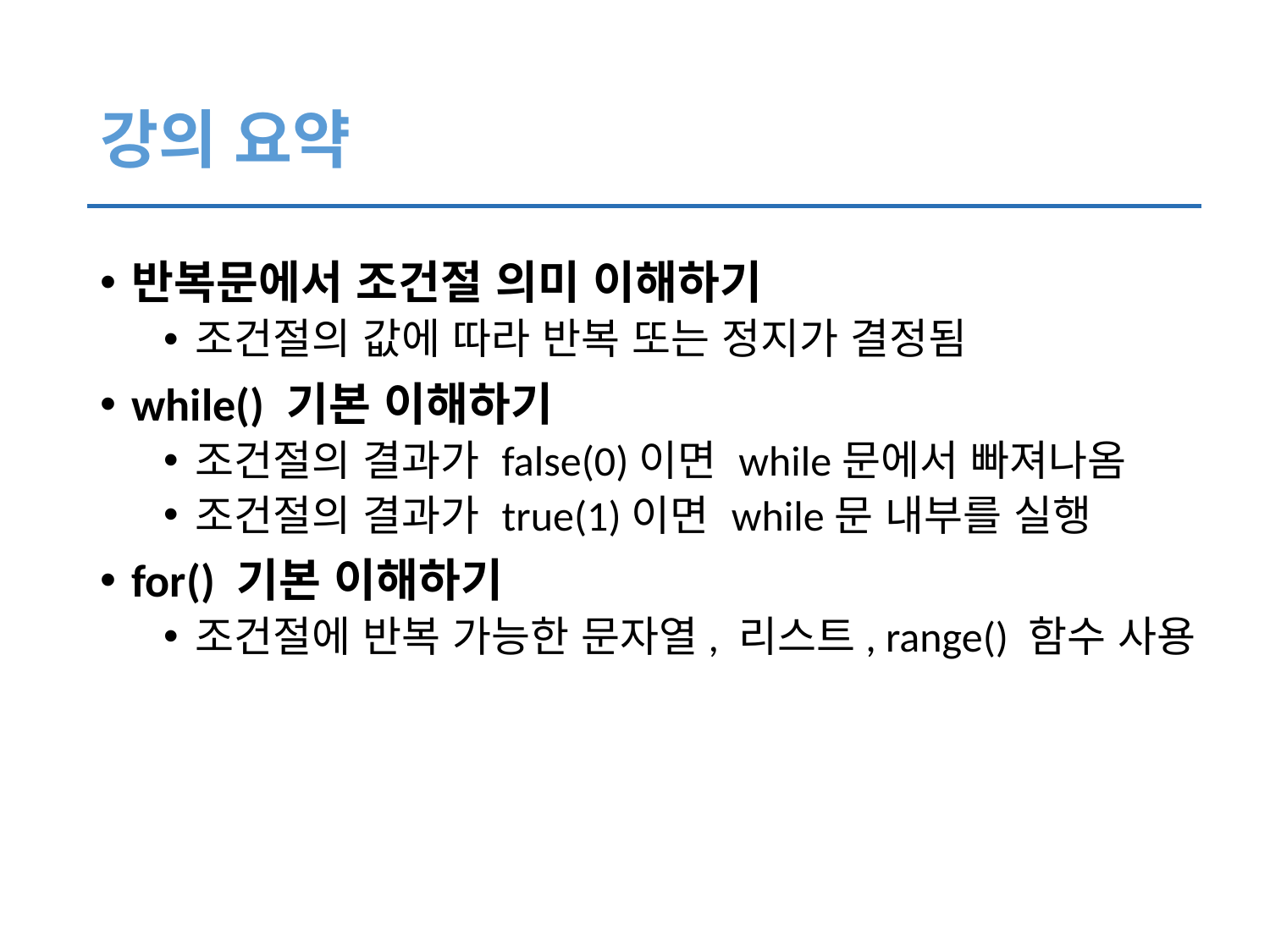

# 강의 요약
반복문에서 조건절 의미 이해하기
조건절의 값에 따라 반복 또는 정지가 결정됨
while() 기본 이해하기
조건절의 결과가 false(0)이면 while문에서 빠져나옴
조건절의 결과가 true(1)이면 while문 내부를 실행
for() 기본 이해하기
조건절에 반복 가능한 문자열, 리스트, range() 함수 사용